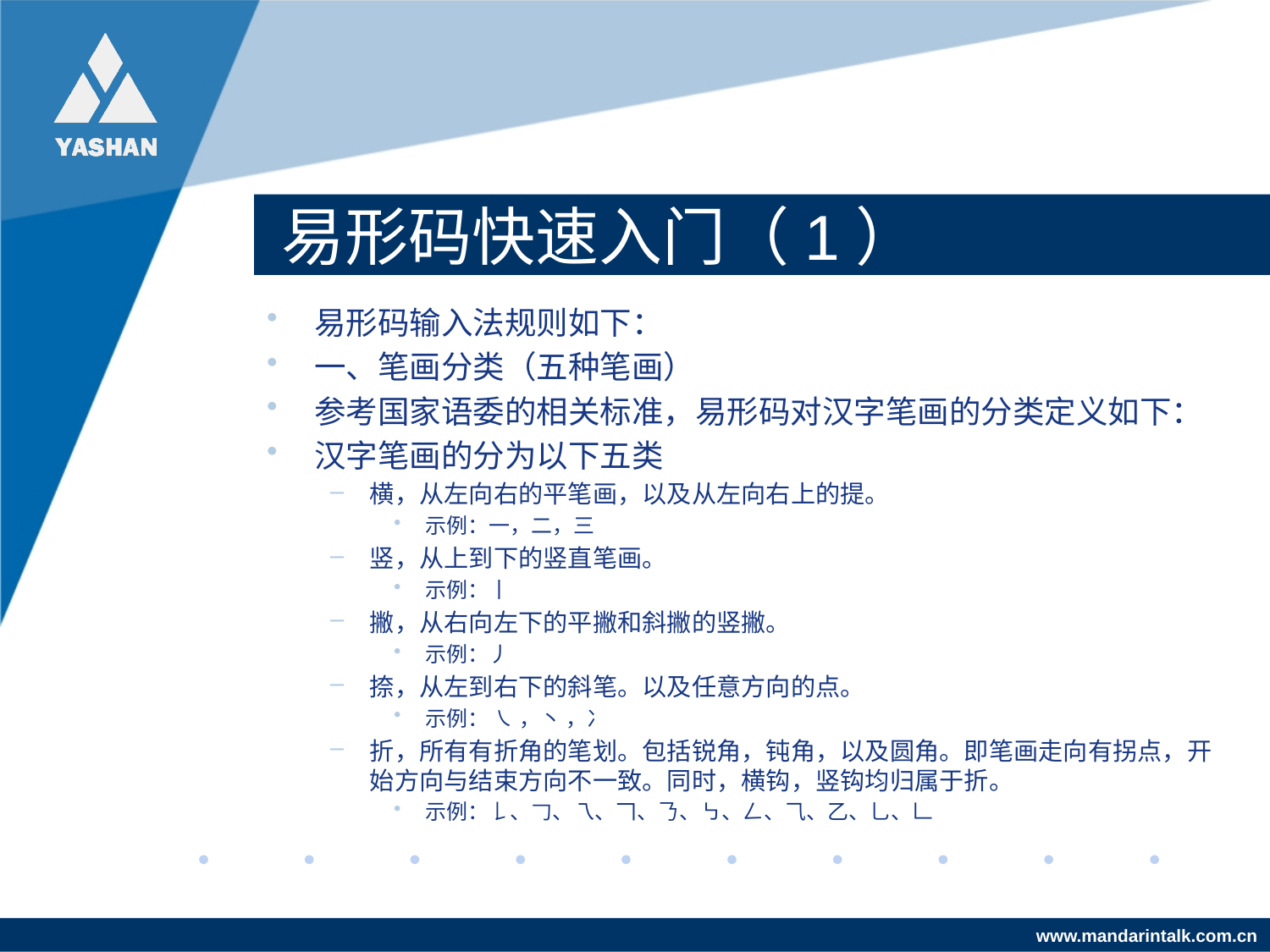

# 易形码快速入门（1）
易形码输入法规则如下：
一、笔画分类（五种笔画）
参考国家语委的相关标准，易形码对汉字笔画的分类定义如下：
汉字笔画的分为以下五类
横，从左向右的平笔画，以及从左向右上的提。
示例：一，二，三
竖，从上到下的竖直笔画。
示例：丨
撇，从右向左下的平撇和斜撇的竖撇。
示例：丿
捺，从左到右下的斜笔。以及任意方向的点。
示例： ㇏ ，丶 ，冫
折，所有有折角的笔划。包括锐角，钝角，以及圆角。即笔画走向有拐点，开始方向与结束方向不一致。同时，横钩，竖钩均归属于折。
示例：𠄌、𠃌、乁、𠃍、𠄎、㇉、𠃋、⺄、乙、乚、𠃊